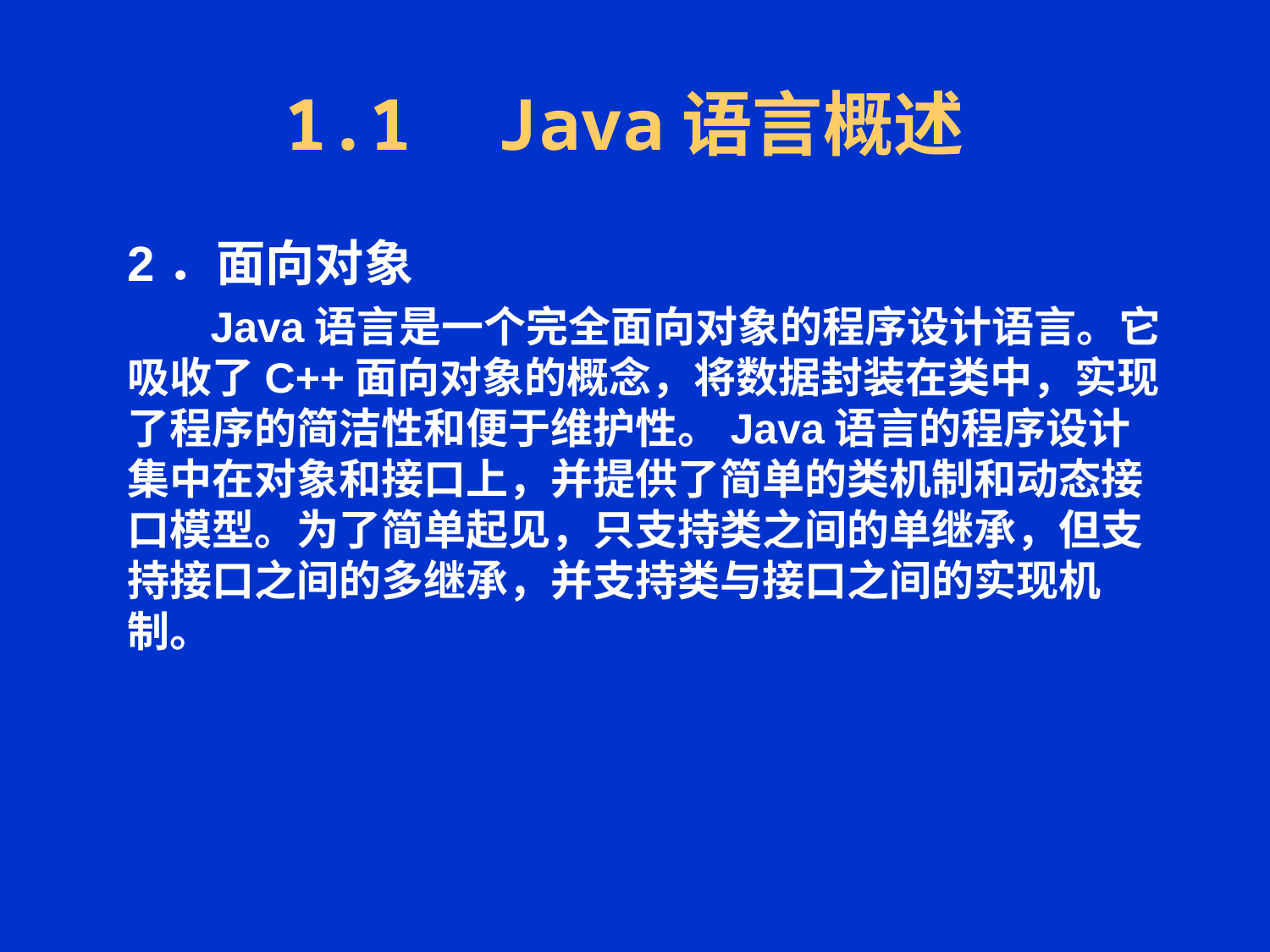

# 1.1  Java语言概述
2．面向对象
       Java语言是一个完全面向对象的程序设计语言。它吸收了C++面向对象的概念，将数据封装在类中，实现了程序的简洁性和便于维护性。Java语言的程序设计集中在对象和接口上，并提供了简单的类机制和动态接口模型。为了简单起见，只支持类之间的单继承，但支持接口之间的多继承，并支持类与接口之间的实现机制。